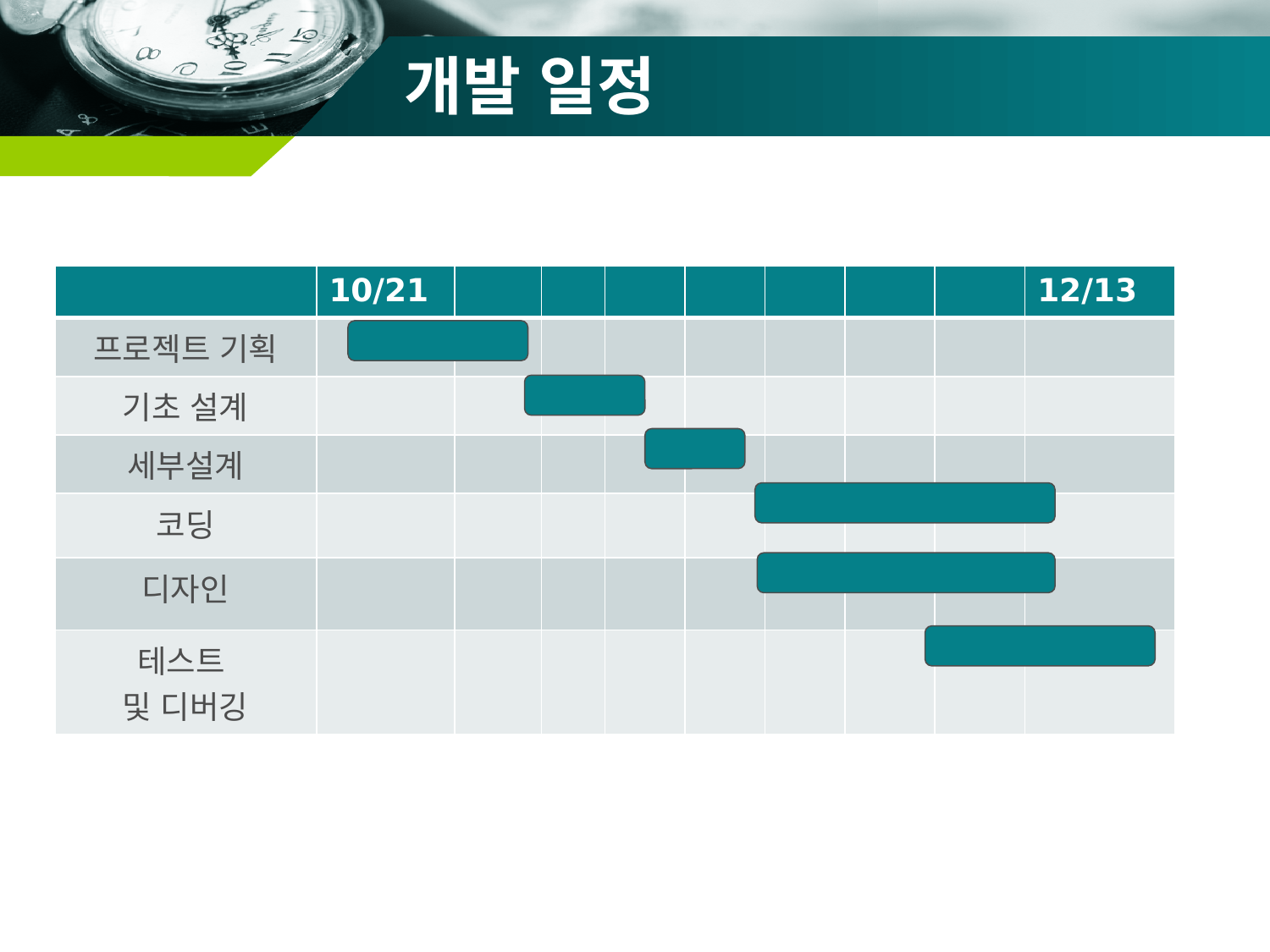

# 개발 일정
|  | 10/21 |  |  |  |  |  |  |  | 12/13 |
| --- | --- | --- | --- | --- | --- | --- | --- | --- | --- |
| 프로젝트 기획 |  |  |  |  |  |  |  |  |  |
| 기초 설계 |  |  |  |  |  |  |  |  |  |
| 세부설계 |  |  |  |  |  |  |  |  |  |
| 코딩 |  |  |  |  |  |  |  |  |  |
| 디자인 |  |  |  |  |  |  |  |  |  |
| 테스트 및 디버깅 |  |  |  |  |  |  |  |  |  |